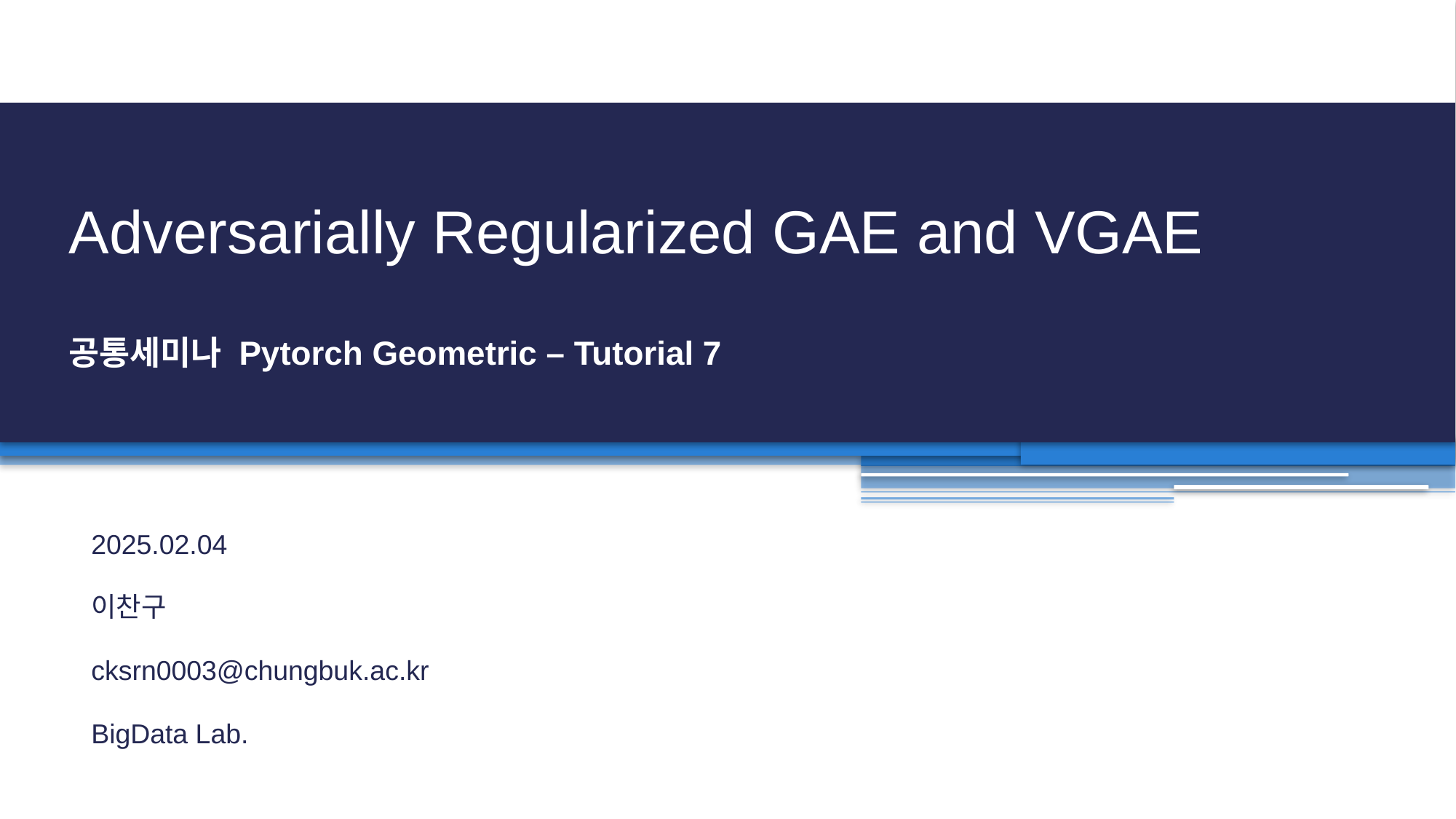

1
# Adversarially Regularized GAE and VGAE 공통세미나 Pytorch Geometric – Tutorial 7
2025.02.04
이찬구
cksrn0003@chungbuk.ac.kr
BigData Lab.